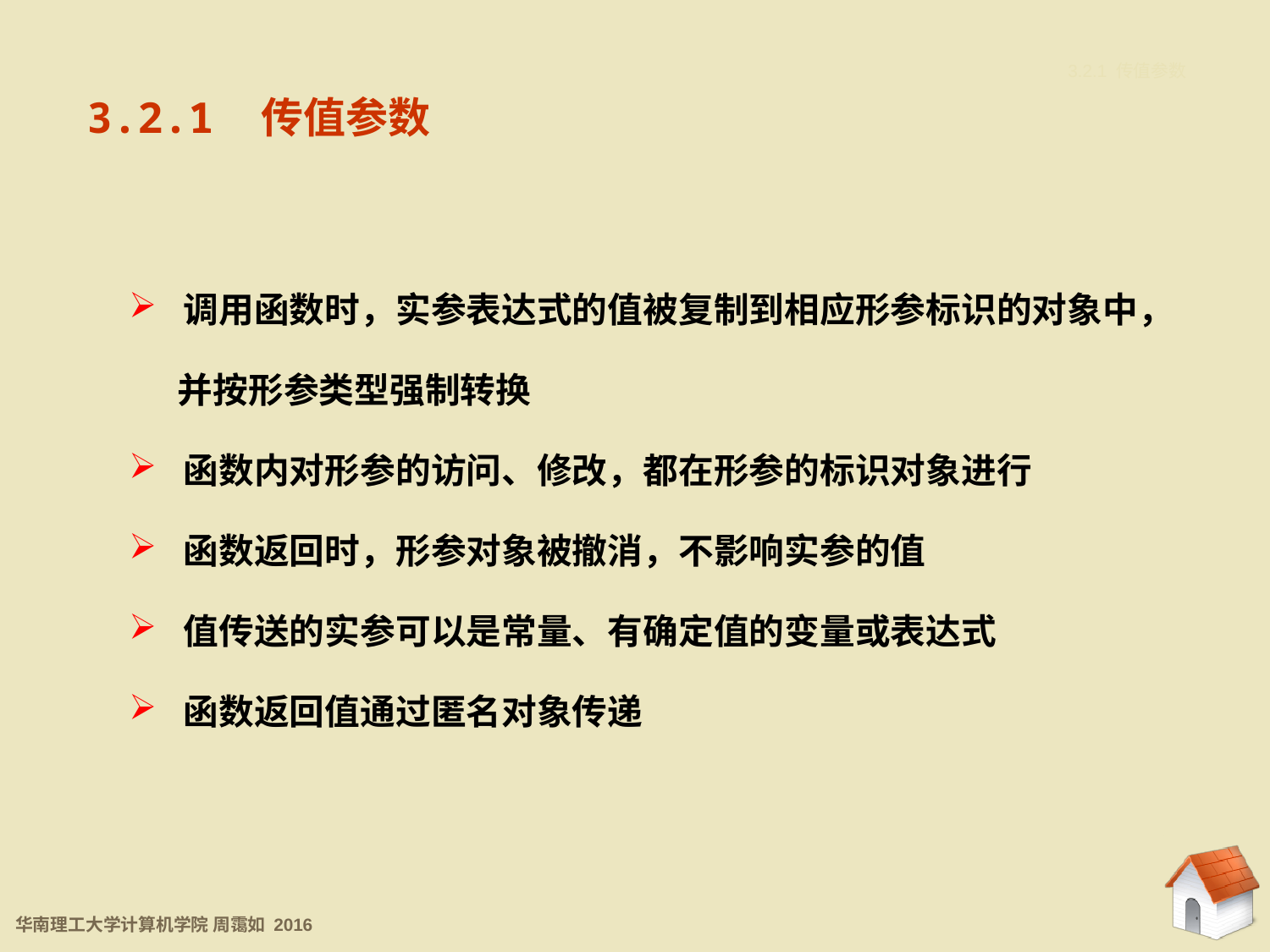

3.2.1 传值参数
3.2.1	传值参数
  调用函数时，实参表达式的值被复制到相应形参标识的对象中，
     并按形参类型强制转换
  函数内对形参的访问、修改，都在形参的标识对象进行
  函数返回时，形参对象被撤消，不影响实参的值
  值传送的实参可以是常量、有确定值的变量或表达式
  函数返回值通过匿名对象传递